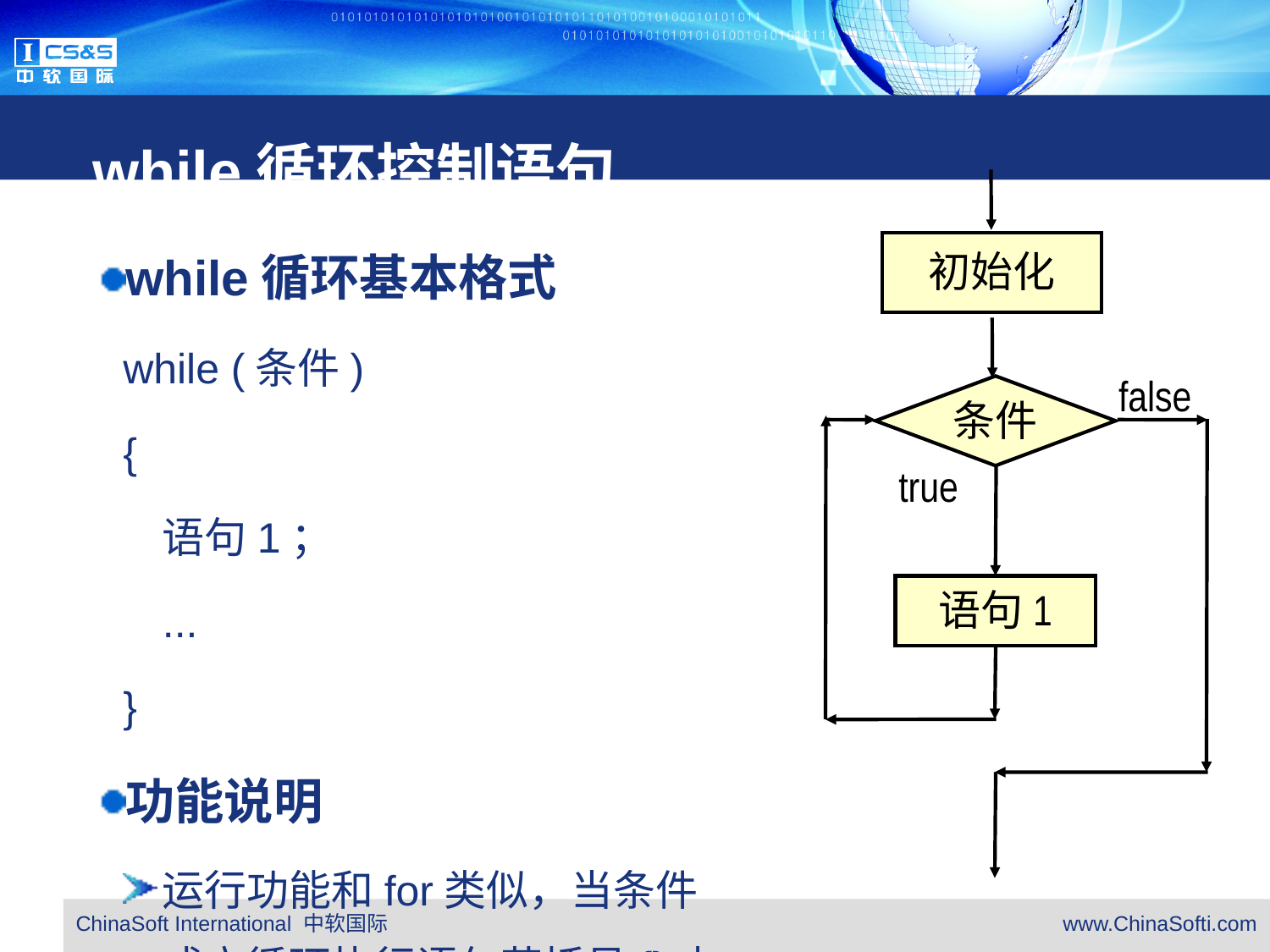

# while循环控制语句

初始化
while循环基本格式
while (条件)
{
	语句1；
	...
}
功能说明
运行功能和for类似，当条件成立循环执行语句花括号{}内的语句，否则跳出循环

false
条件

true

语句1